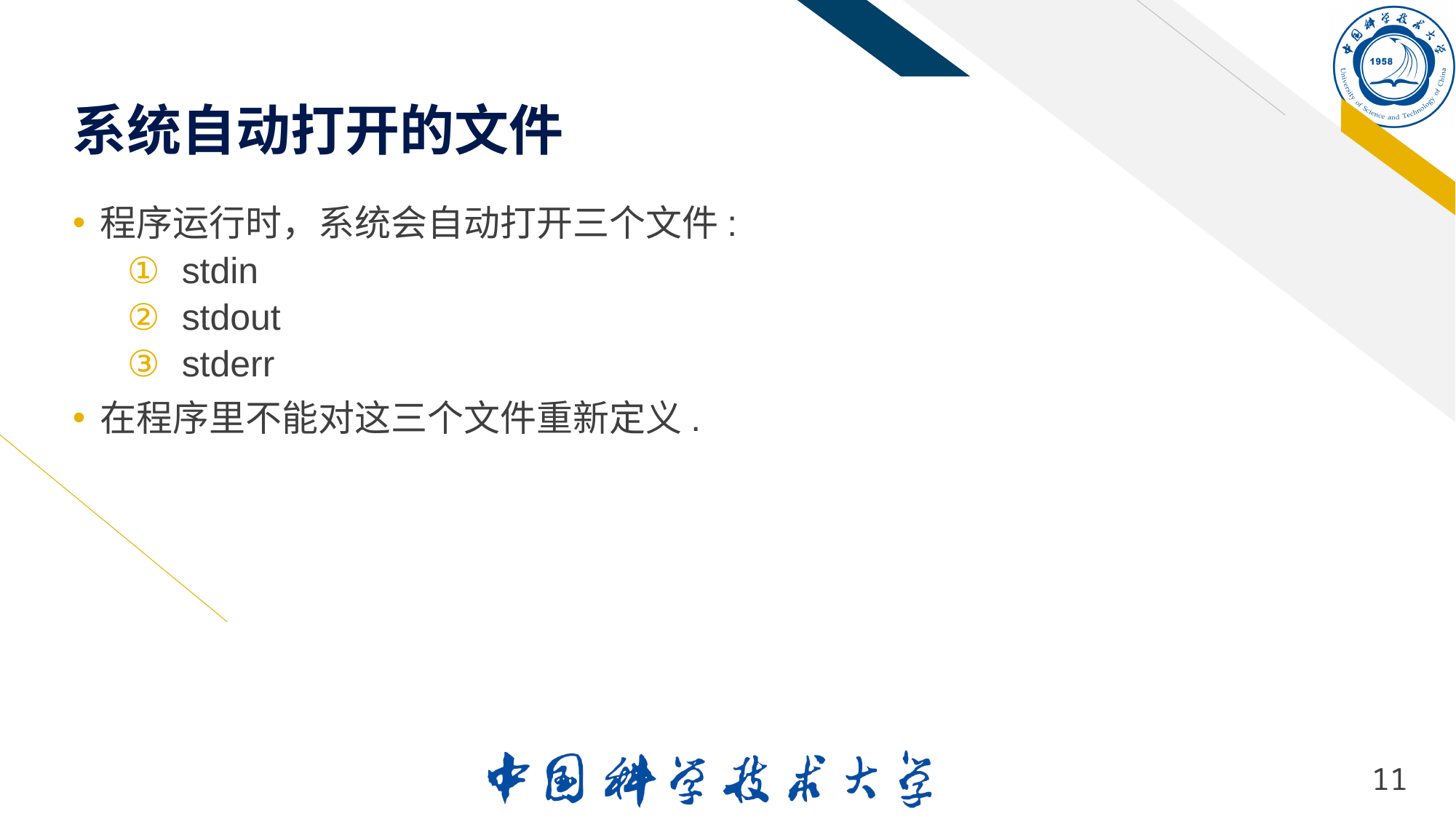

# 系统自动打开的文件
程序运行时，系统会自动打开三个文件:
stdin
stdout
stderr
在程序里不能对这三个文件重新定义.
11